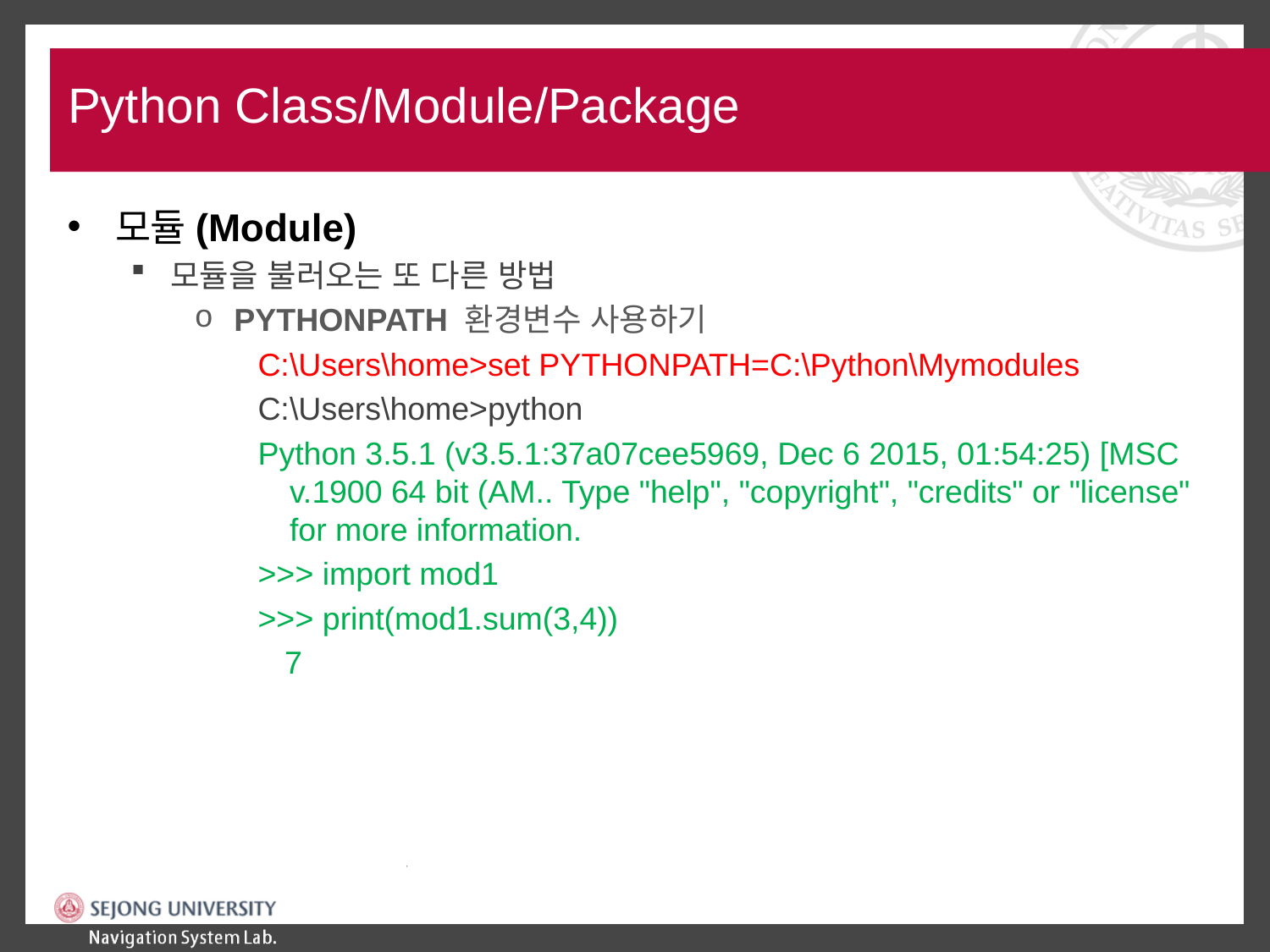

# Python Class/Module/Package
모듈(Module)
모듈을 불러오는 또 다른 방법
PYTHONPATH 환경변수 사용하기
C:\Users\home>set PYTHONPATH=C:\Python\Mymodules
C:\Users\home>python
Python 3.5.1 (v3.5.1:37a07cee5969, Dec 6 2015, 01:54:25) [MSC v.1900 64 bit (AM.. Type "help", "copyright", "credits" or "license" for more information.
>>> import mod1
>>> print(mod1.sum(3,4))
   7